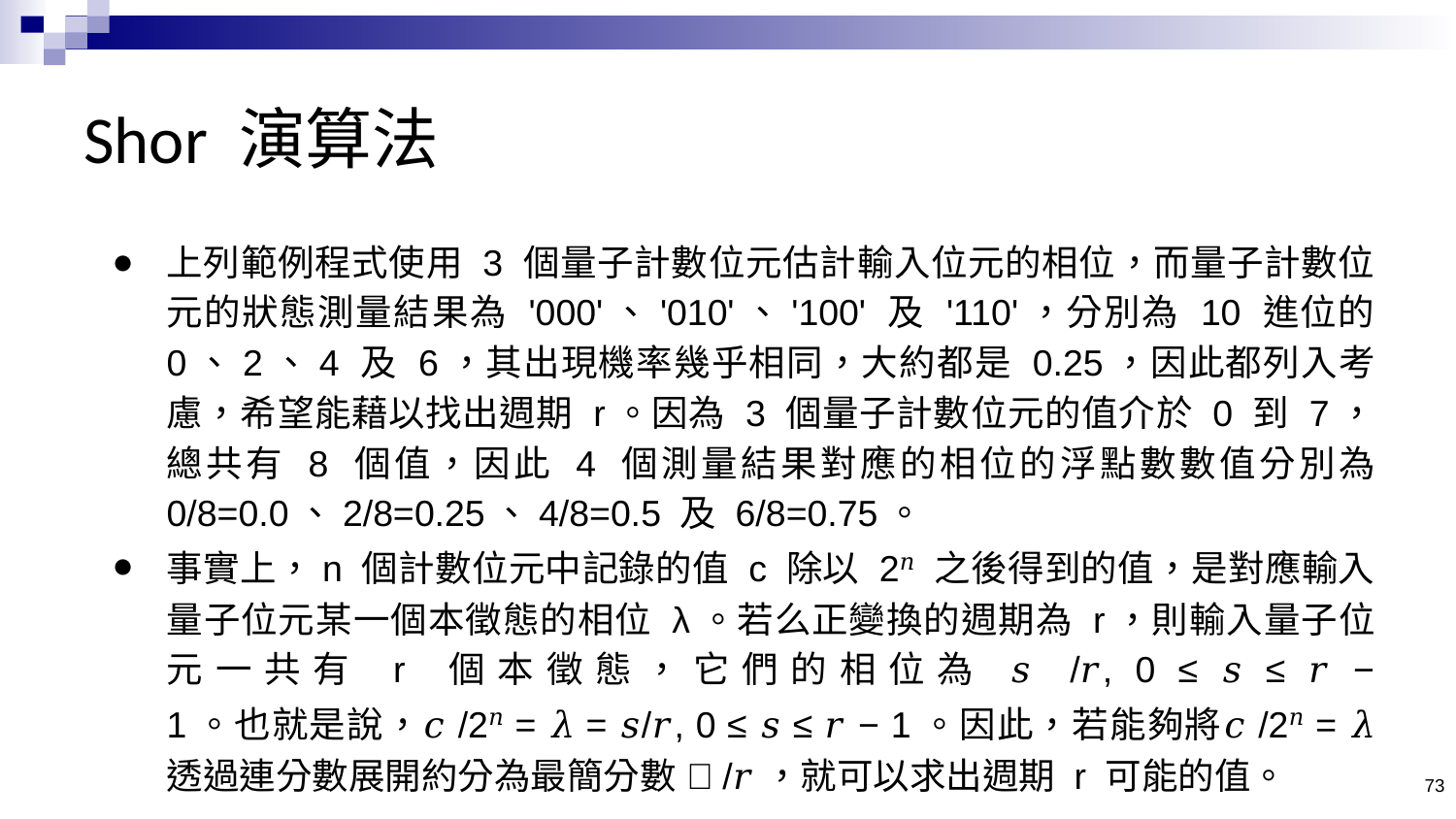

# Shor 演算法
上列範例程式使用 3 個量子計數位元估計輸入位元的相位，而量子計數位元的狀態測量結果為 '000'、'010'、'100' 及 '110'，分別為 10 進位的 0、2、4 及 6，其出現機率幾乎相同，大約都是 0.25，因此都列入考慮，希望能藉以找出週期 r。因為 3 個量子計數位元的值介於 0 到 7，總共有 8 個值，因此 4 個測量結果對應的相位的浮點數數值分別為 0/8=0.0、2/8=0.25、4/8=0.5 及 6/8=0.75。
事實上，n 個計數位元中記錄的值 c 除以 2𝑛 之後得到的值，是對應輸入量子位元某一個本徵態的相位 λ。若么正變換的週期為 r，則輸入量子位元一共有 r 個本徵態，它們的相位為 𝑠/𝑟, 0 ≤ 𝑠 ≤ 𝑟 − 1。也就是說，𝑐/2𝑛 = 𝜆 = 𝑠/𝑟, 0 ≤ 𝑠 ≤ 𝑟 − 1。因此，若能夠將𝑐/2𝑛 = 𝜆 透過連分數展開約分為最簡分數 𝑠/𝑟，就可以求出週期 r 可能的值。
73